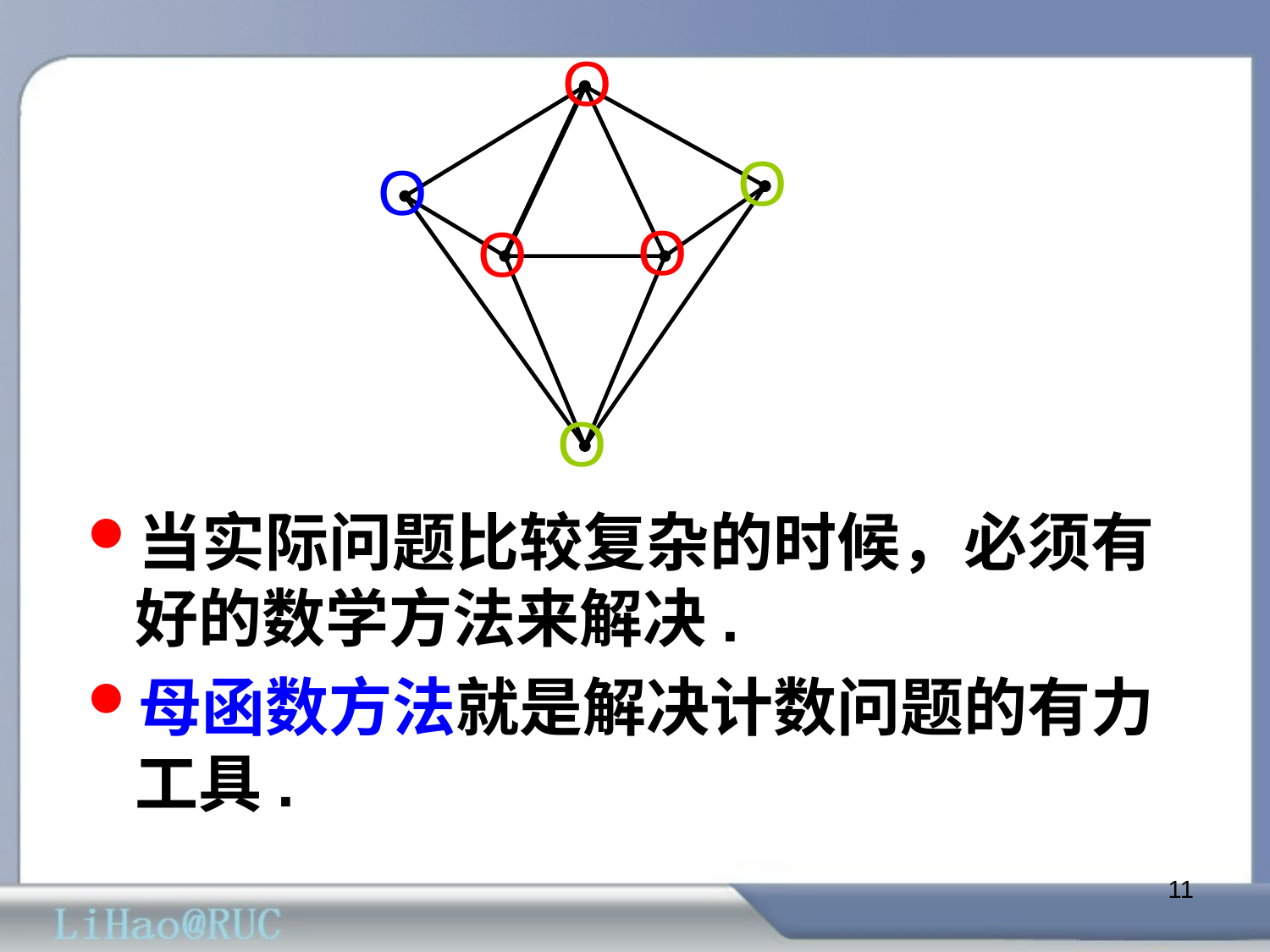

O

O
O

O
O

O
当实际问题比较复杂的时候，必须有好的数学方法来解决.
母函数方法就是解决计数问题的有力工具.
11